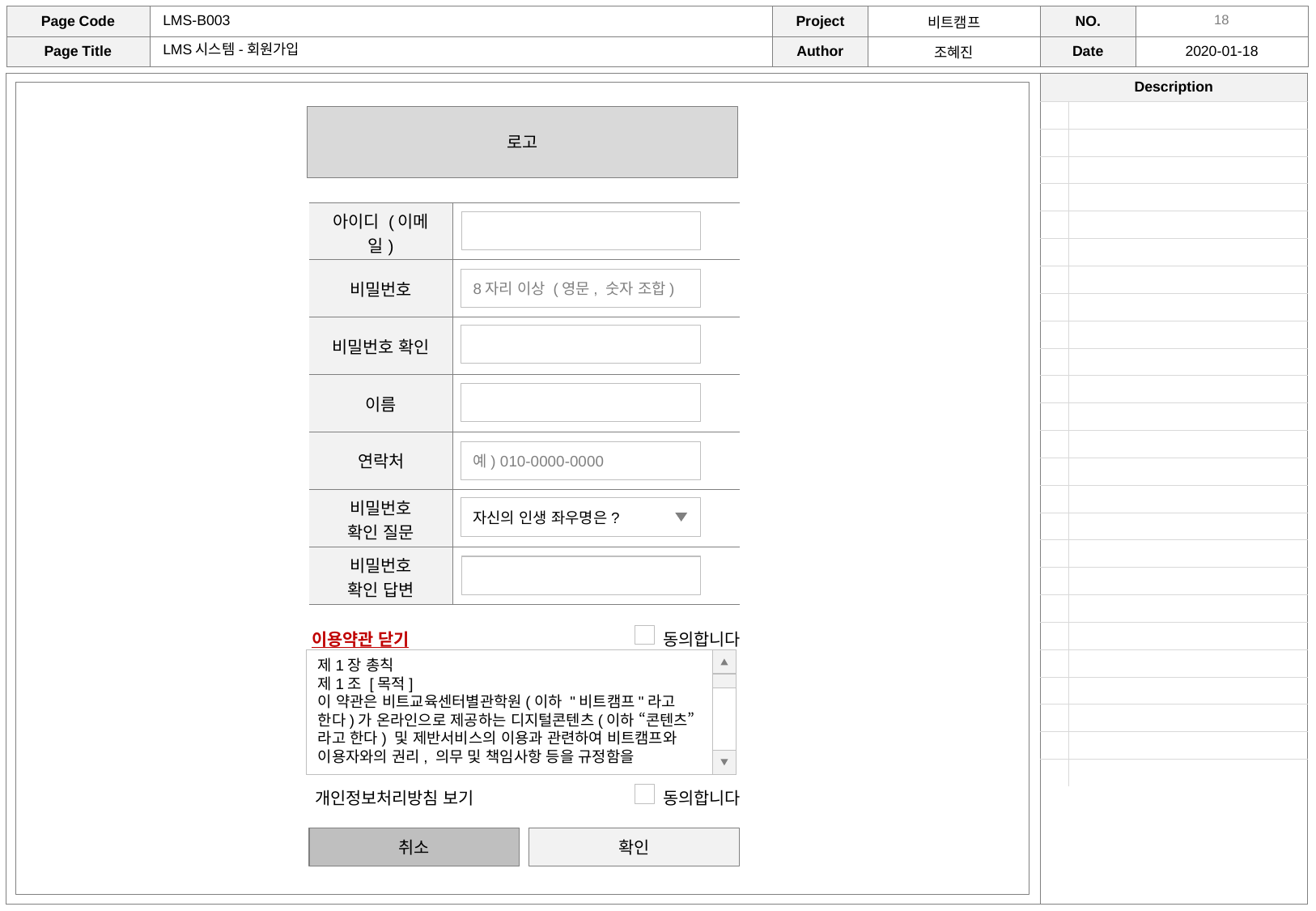

LMS-B003
LMS시스템-회원가입

|  |  |
| --- | --- |
|  |  |
|  |  |
|  |  |
|  |  |
|  |  |
|  |  |
|  |  |
|  |  |
|  |  |
|  |  |
|  |  |
|  |  |
|  |  |
|  |  |
|  |  |
|  |  |
|  |  |
|  |  |
|  |  |
|  |  |
|  |  |
|  |  |
|  |  |
|  |  |
로고
| 아이디 (이메일) |  |
| --- | --- |
| 비밀번호 |  |
| 비밀번호 확인 |  |
| 이름 |  |
| 연락처 |  |
| 비밀번호 확인 질문 |  |
| 비밀번호 확인 답변 |  |

8자리 이상 (영문, 숫자 조합)

예) 010-0000-0000
자신의 인생 좌우명은?

이용약관 닫기
동의합니다

제1장 총칙
제1조 [목적]
이 약관은 비트교육센터별관학원(이하 "비트캠프"라고 한다)가 온라인으로 제공하는 디지털콘텐츠(이하 “콘텐츠”라고 한다) 및 제반서비스의 이용과 관련하여 비트캠프와 이용자와의 권리, 의무 및 책임사항 등을 규정함을

개인정보처리방침 보기
동의합니다

취소
확인